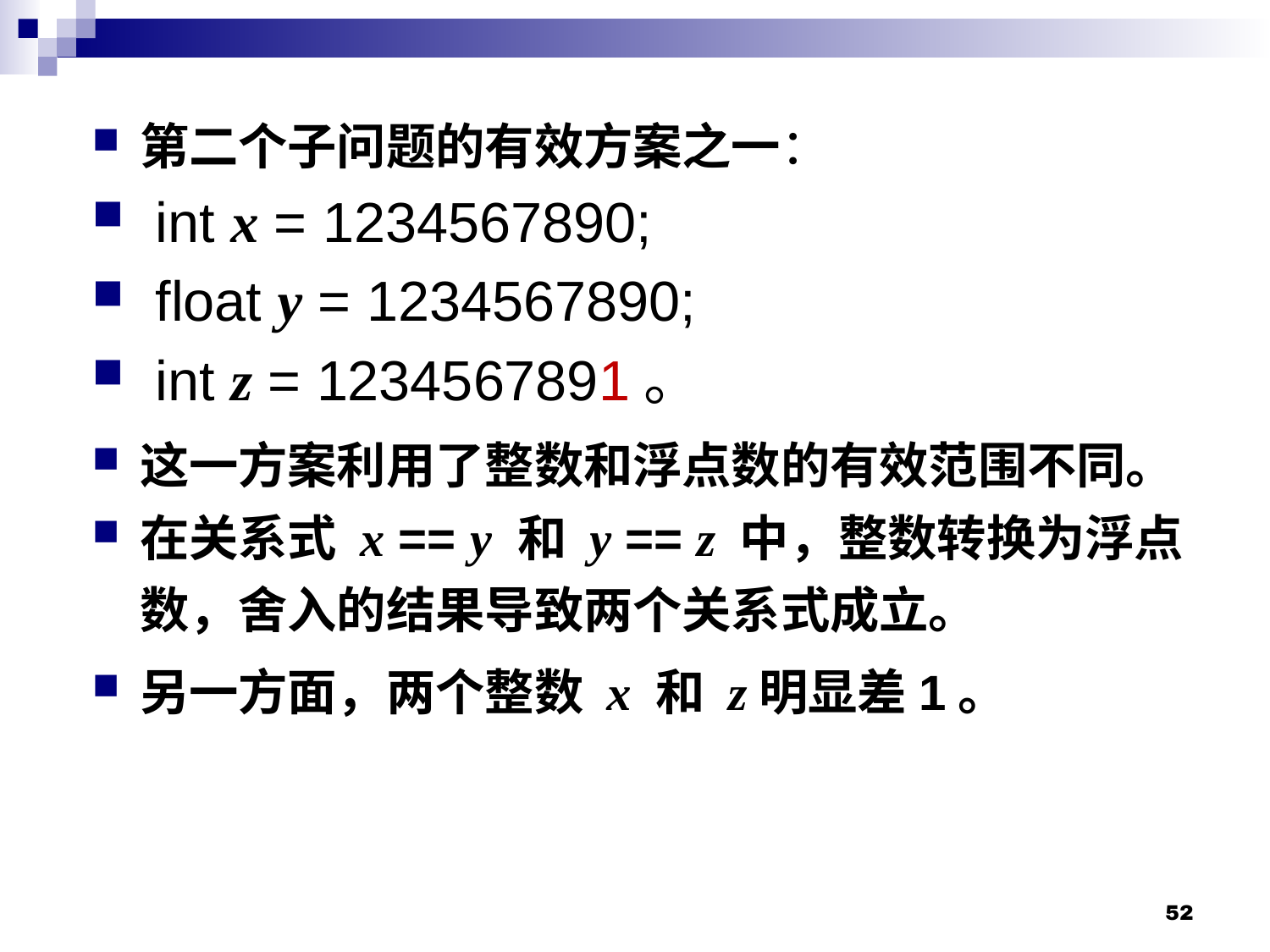

#
第二个子问题的有效方案之一：
 int x = 1234567890;
 float y = 1234567890;
 int z = 1234567891。
这一方案利用了整数和浮点数的有效范围不同。
在关系式 x == y 和 y == z 中，整数转换为浮点数，舍入的结果导致两个关系式成立。
另一方面，两个整数 x 和 z明显差1。

52